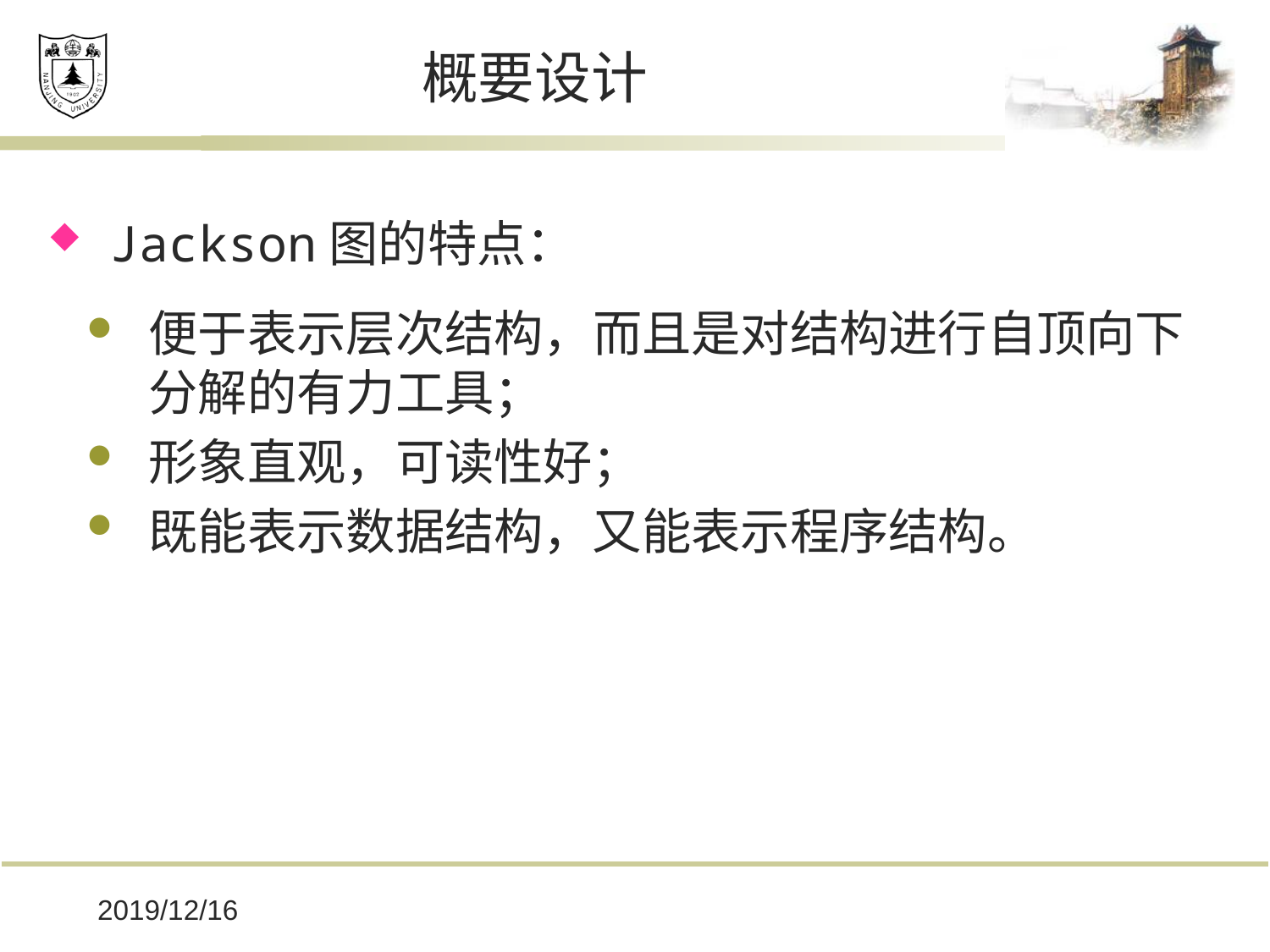

# 概要设计
Jackson图的特点：
便于表示层次结构，而且是对结构进行自顶向下分解的有力工具；
形象直观，可读性好；
既能表示数据结构，又能表示程序结构。
2019/12/16